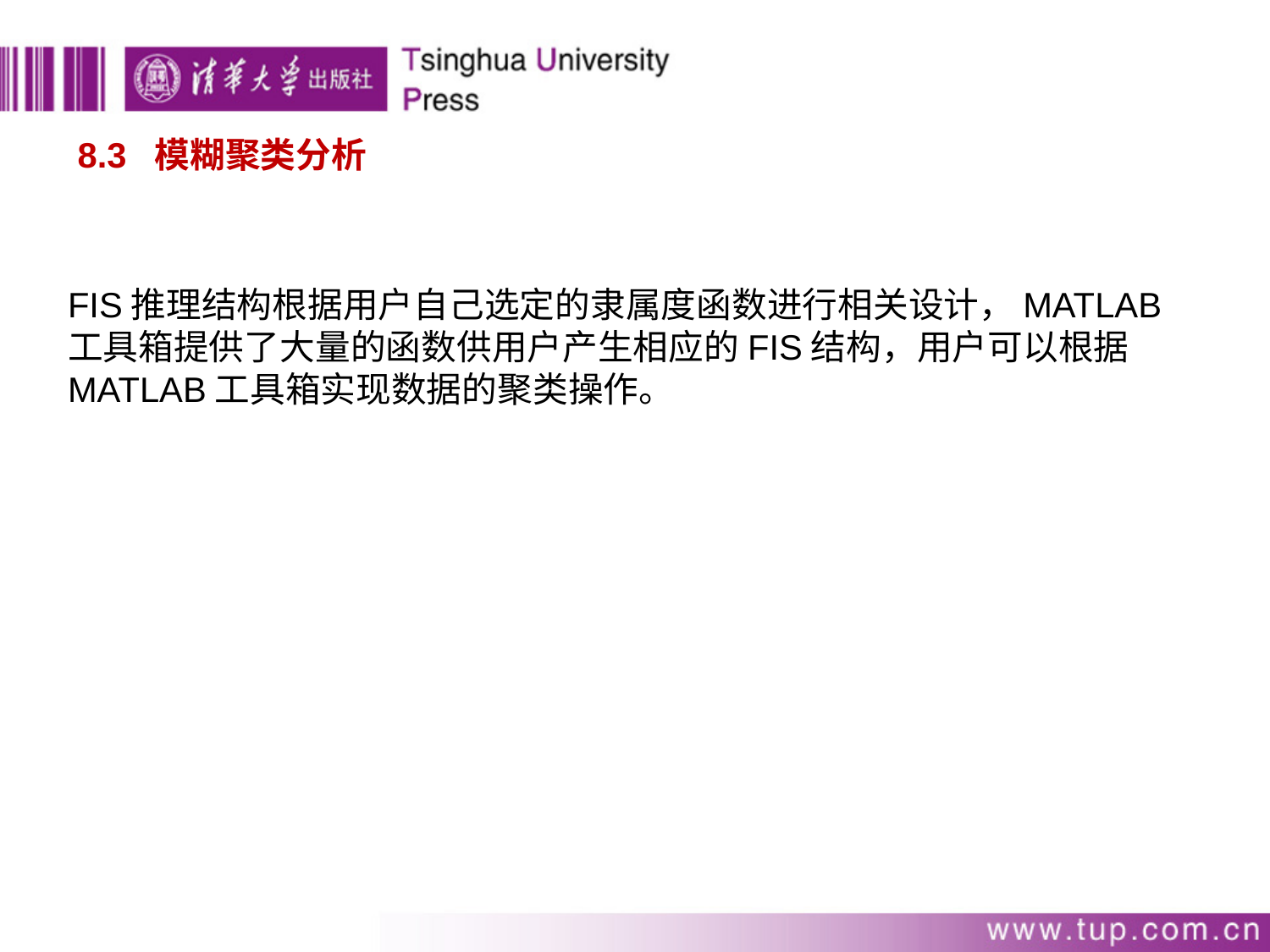

# 8.3  模糊聚类分析
FIS推理结构根据用户自己选定的隶属度函数进行相关设计，MATLAB工具箱提供了大量的函数供用户产生相应的FIS结构，用户可以根据MATLAB工具箱实现数据的聚类操作。